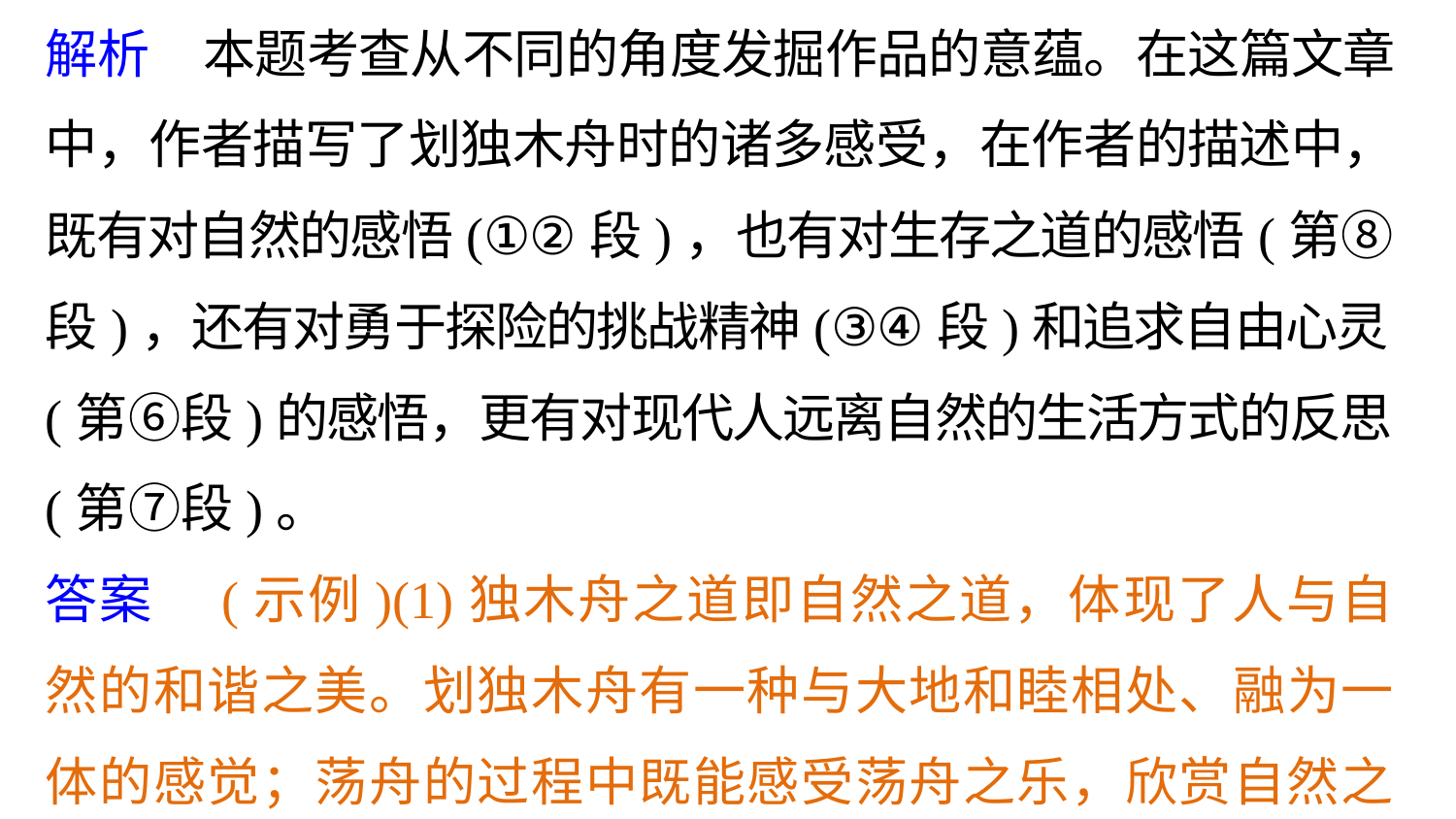

解析　本题考查从不同的角度发掘作品的意蕴。在这篇文章中，作者描写了划独木舟时的诸多感受，在作者的描述中，既有对自然的感悟(①②段)，也有对生存之道的感悟(第⑧段)，还有对勇于探险的挑战精神(③④段)和追求自由心灵(第⑥段)的感悟，更有对现代人远离自然的生活方式的反思(第⑦段)。
答案　(示例)(1)独木舟之道即自然之道，体现了人与自然的和谐之美。划独木舟有一种与大地和睦相处、融为一体的感觉；荡舟的过程中既能感受荡舟之乐，欣赏自然之美，也能从自然中获得精神启迪。